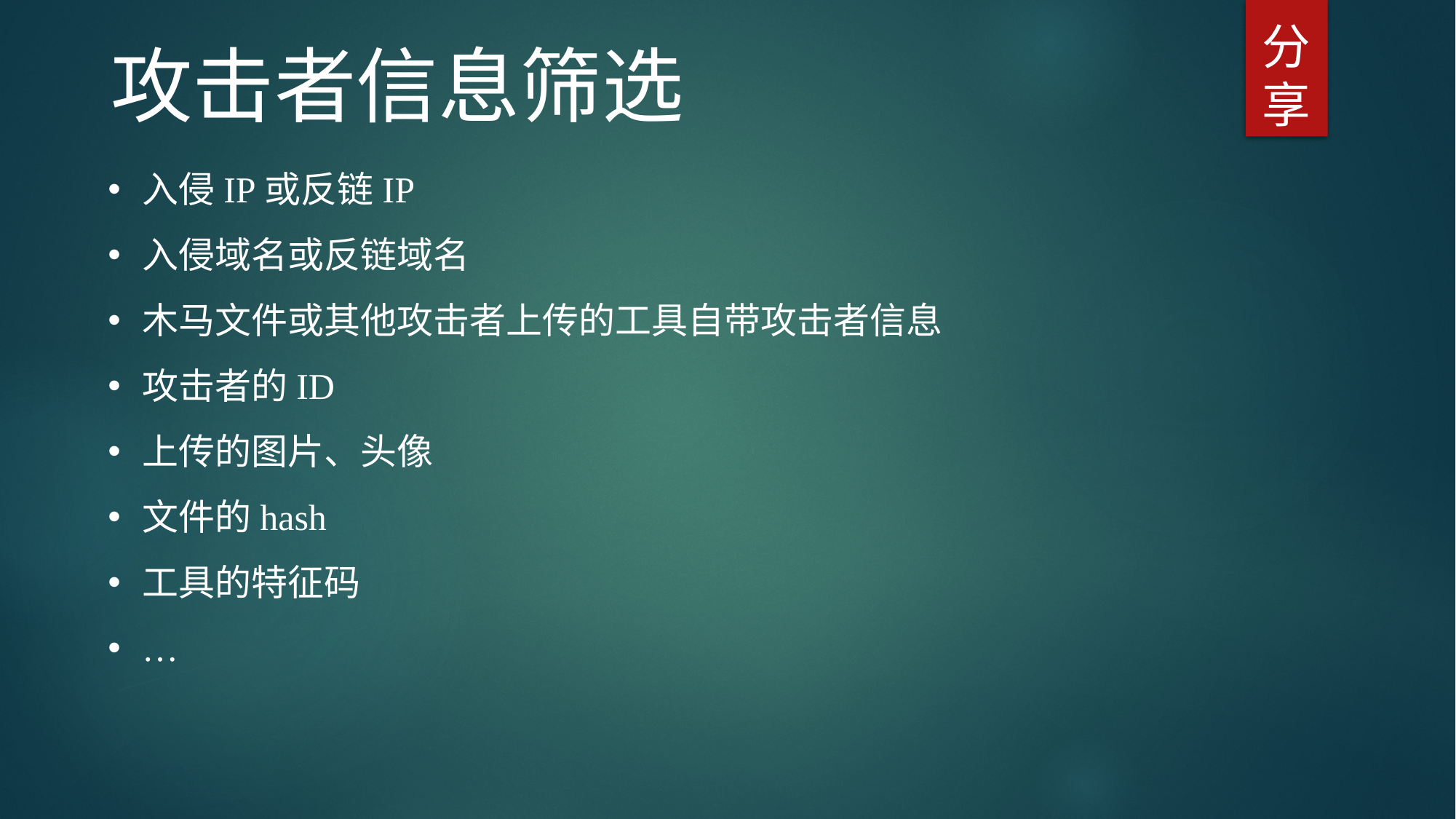

分享
攻击者信息筛选
入侵IP或反链IP
入侵域名或反链域名
木马文件或其他攻击者上传的工具自带攻击者信息
攻击者的ID
上传的图片、头像
文件的hash
工具的特征码
…